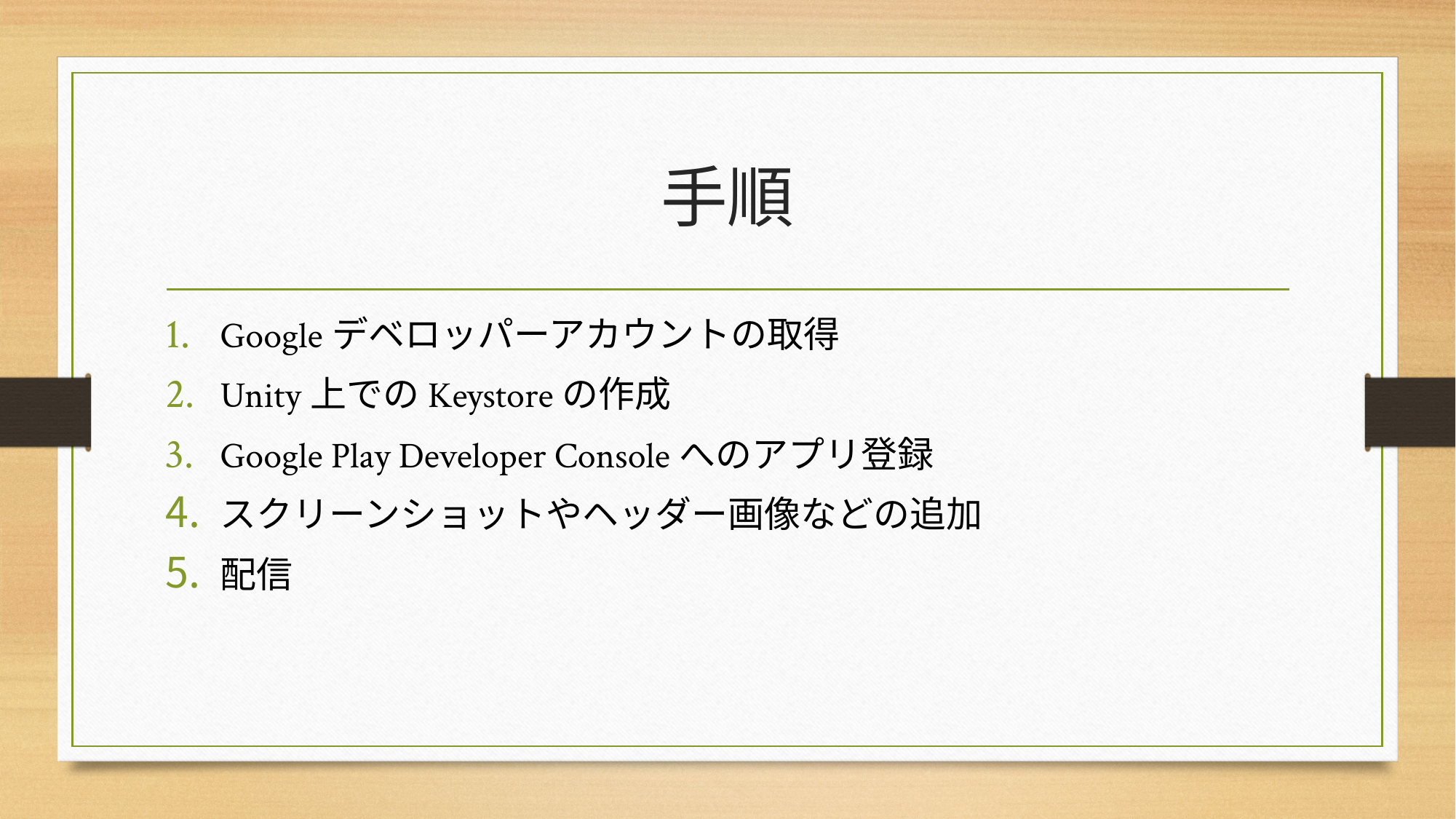

# 手順
Googleデベロッパーアカウントの取得
Unity上でのKeystoreの作成
Google Play Developer Consoleへのアプリ登録
スクリーンショットやヘッダー画像などの追加
配信